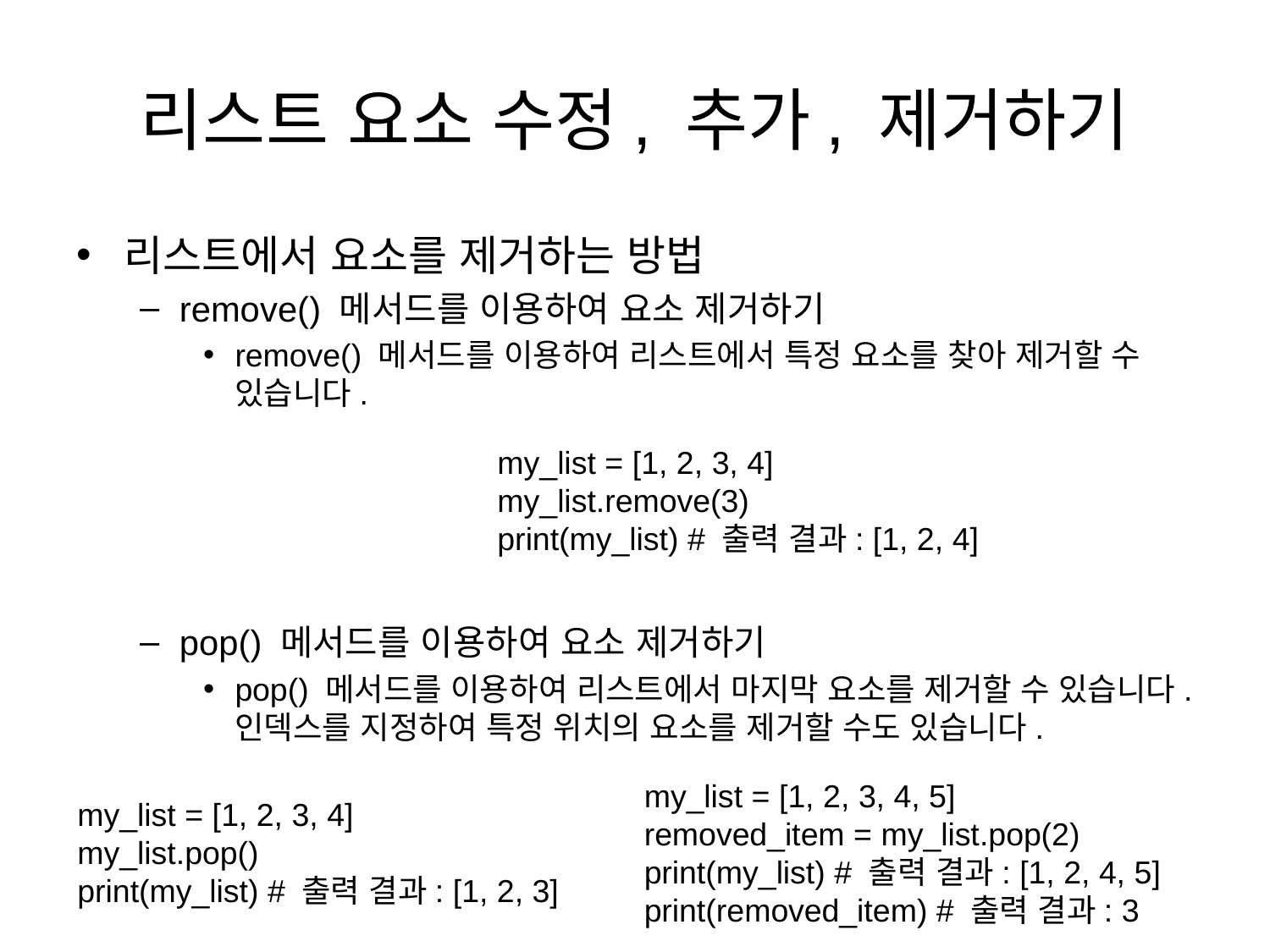

# 리스트 요소 수정, 추가, 제거하기
리스트에서 요소를 제거하는 방법
remove() 메서드를 이용하여 요소 제거하기
remove() 메서드를 이용하여 리스트에서 특정 요소를 찾아 제거할 수 있습니다.

pop() 메서드를 이용하여 요소 제거하기
pop() 메서드를 이용하여 리스트에서 마지막 요소를 제거할 수 있습니다. 인덱스를 지정하여 특정 위치의 요소를 제거할 수도 있습니다.

my_list = [1, 2, 3, 4]
my_list.remove(3)
print(my_list) # 출력 결과: [1, 2, 4]
my_list = [1, 2, 3, 4, 5]
removed_item = my_list.pop(2)
print(my_list) # 출력 결과: [1, 2, 4, 5]
print(removed_item) # 출력 결과: 3
my_list = [1, 2, 3, 4]
my_list.pop()
print(my_list) # 출력 결과: [1, 2, 3]